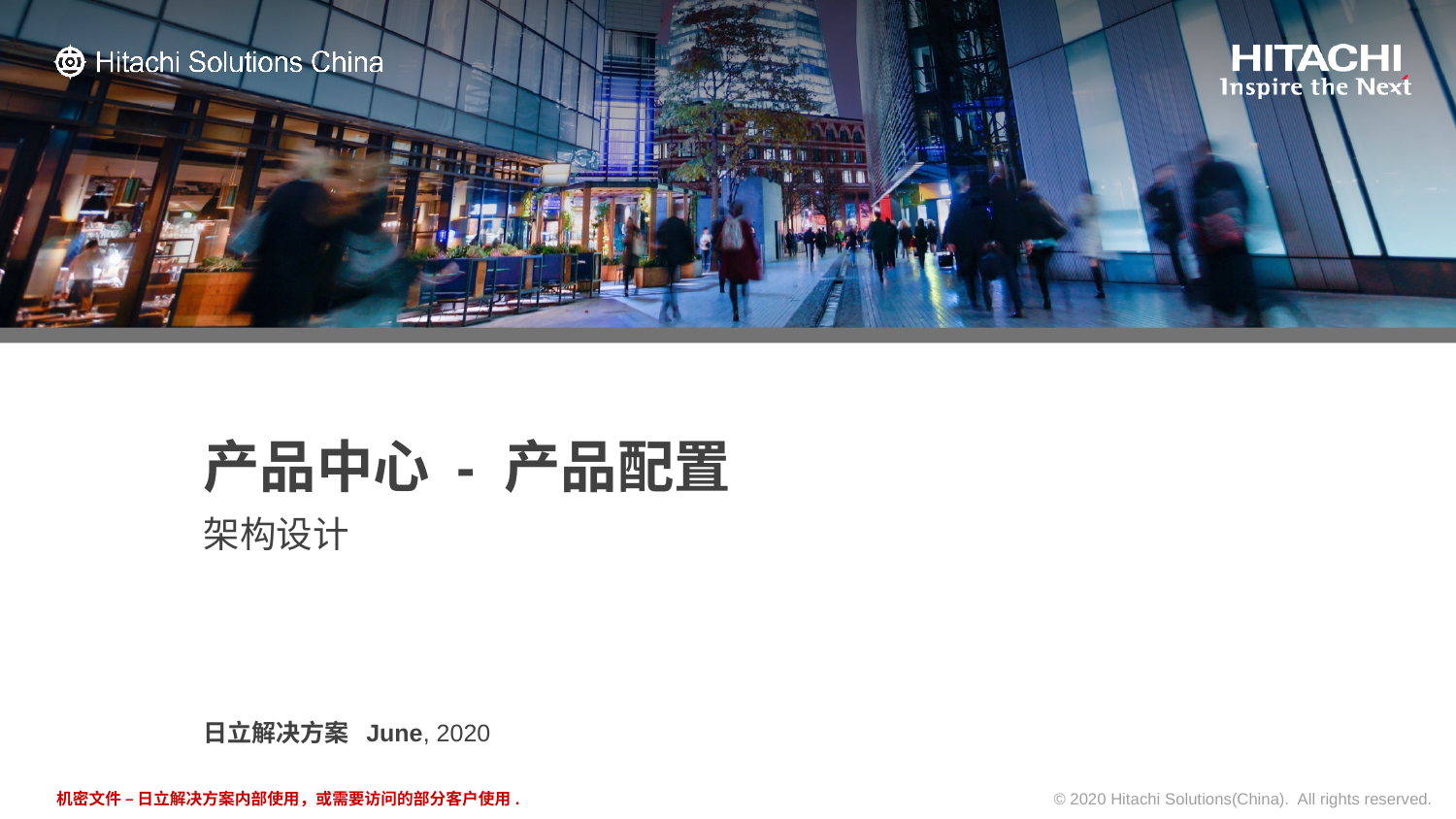

# 产品中心 - 产品配置
架构设计
日立解决方案  June, 2020